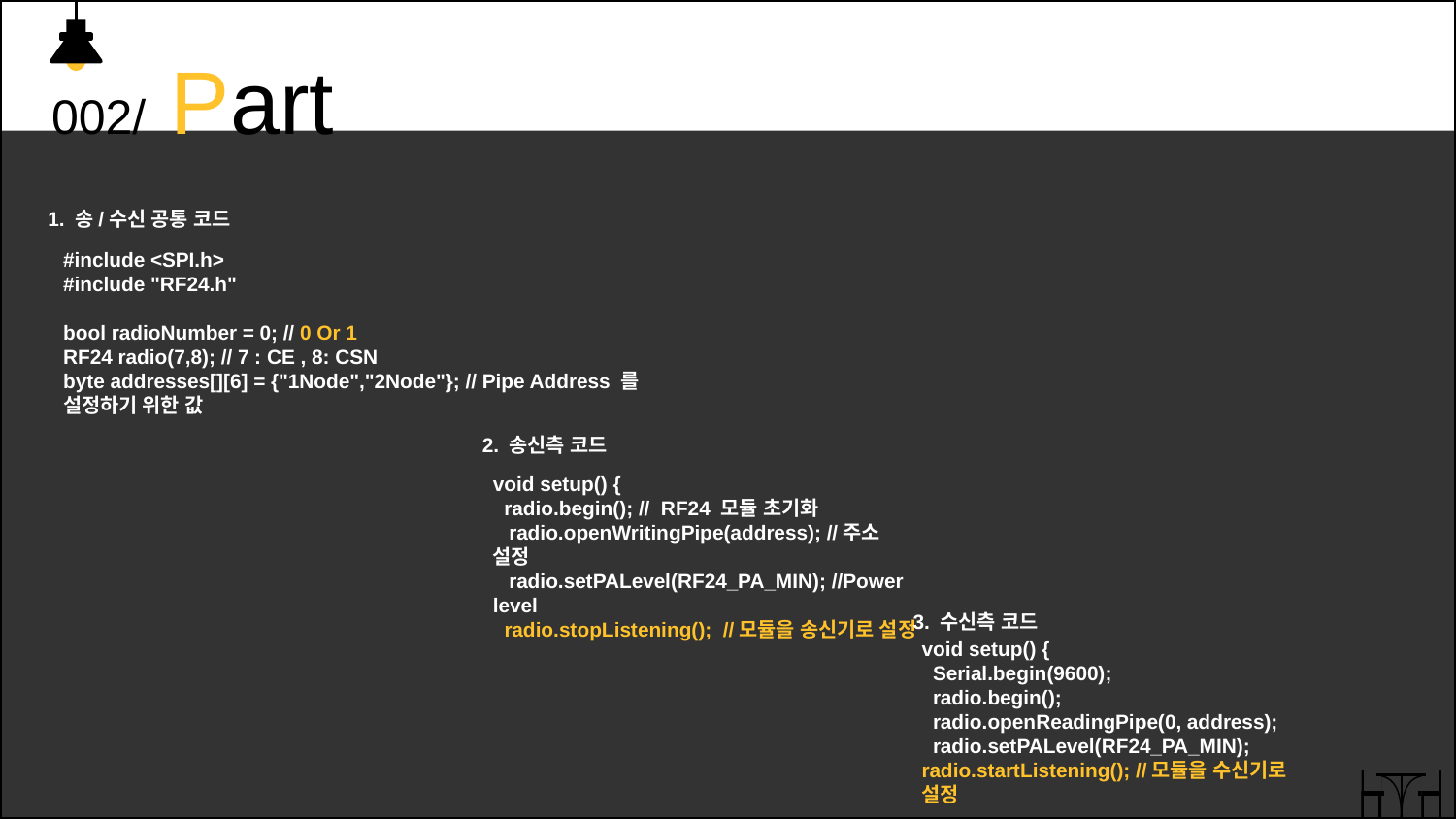

002/ Part
1. 송/수신 공통 코드
#include <SPI.h>
#include "RF24.h"

bool radioNumber = 0; // 0 Or 1
RF24 radio(7,8); // 7 : CE , 8: CSN
byte addresses[][6] = {"1Node","2Node"}; // Pipe Address 를 설정하기 위한 값
2. 송신측 코드
void setup() {
  radio.begin(); //  RF24 모듈 초기화
  radio.openWritingPipe(address); //주소 설정
  radio.setPALevel(RF24_PA_MIN); //Power level
  radio.stopListening();  //모듈을 송신기로 설정
3. 수신측 코드
void setup() {
  Serial.begin(9600);
  radio.begin();
  radio.openReadingPipe(0, address);
  radio.setPALevel(RF24_PA_MIN);
radio.startListening(); //모듈을 수신기로 설정